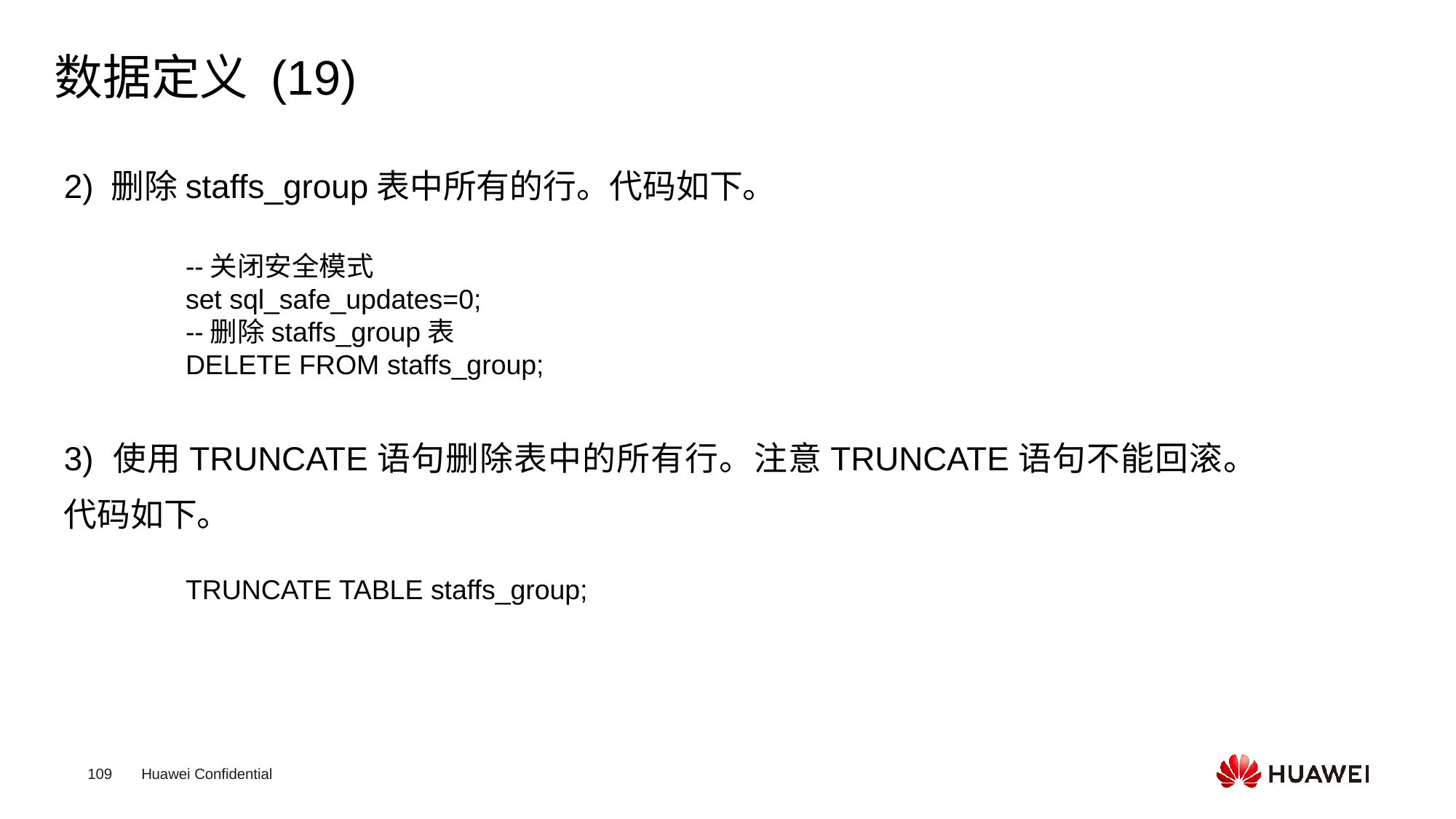

# 数据定义 (19)
2) 删除staffs_group表中所有的行。代码如下。

3) 使用TRUNCATE语句删除表中的所有行。注意TRUNCATE语句不能回滚。代码如下。
--关闭安全模式set sql_safe_updates=0;--删除staffs_group表DELETE FROM staffs_group;
TRUNCATE TABLE staffs_group;